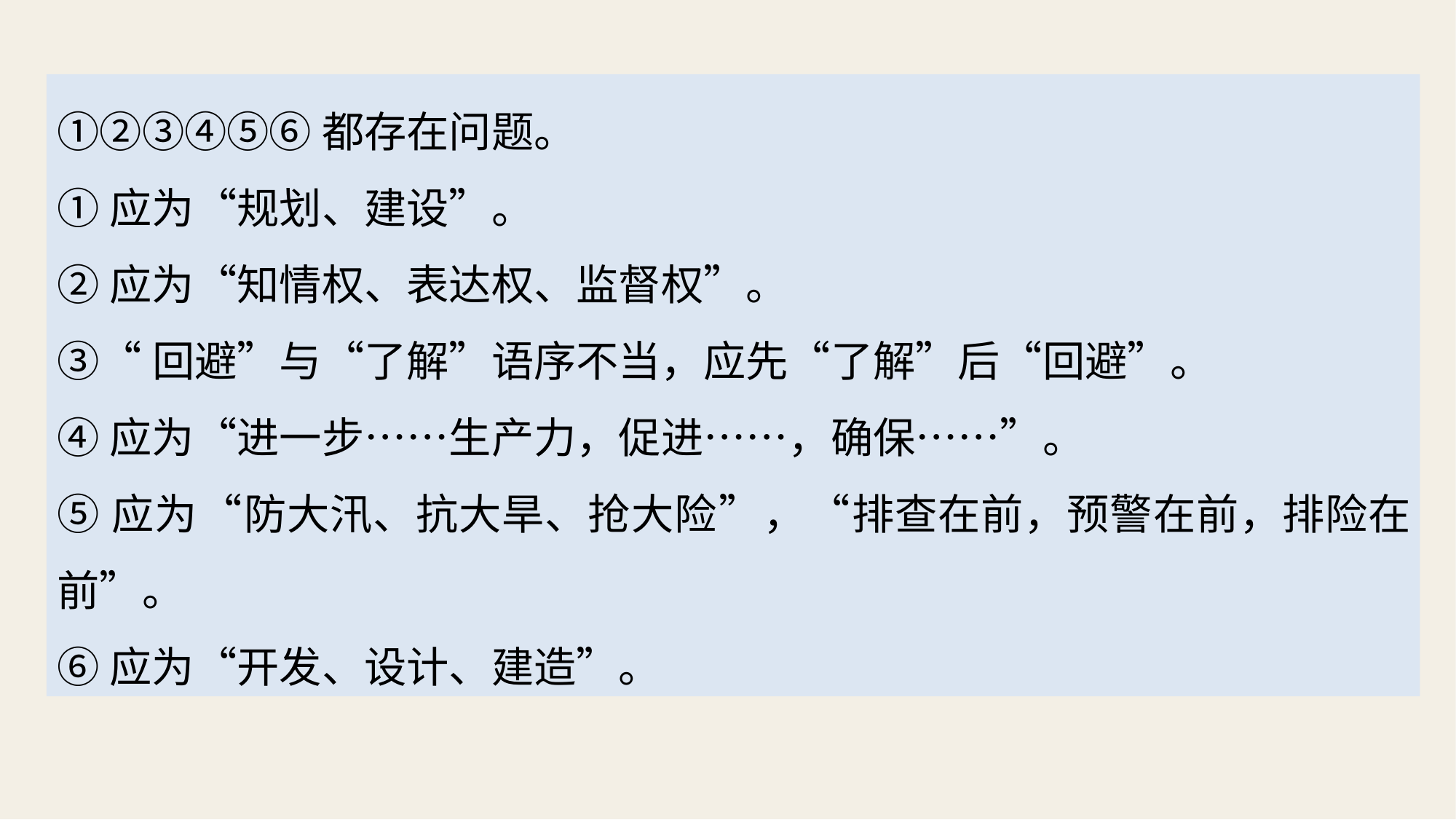

①②③④⑤⑥都存在问题。
①应为“规划、建设”。
②应为“知情权、表达权、监督权”。
③“回避”与“了解”语序不当，应先“了解”后“回避”。
④应为“进一步……生产力，促进……，确保……”。
⑤应为“防大汛、抗大旱、抢大险”，“排查在前，预警在前，排险在前”。
⑥应为“开发、设计、建造”。